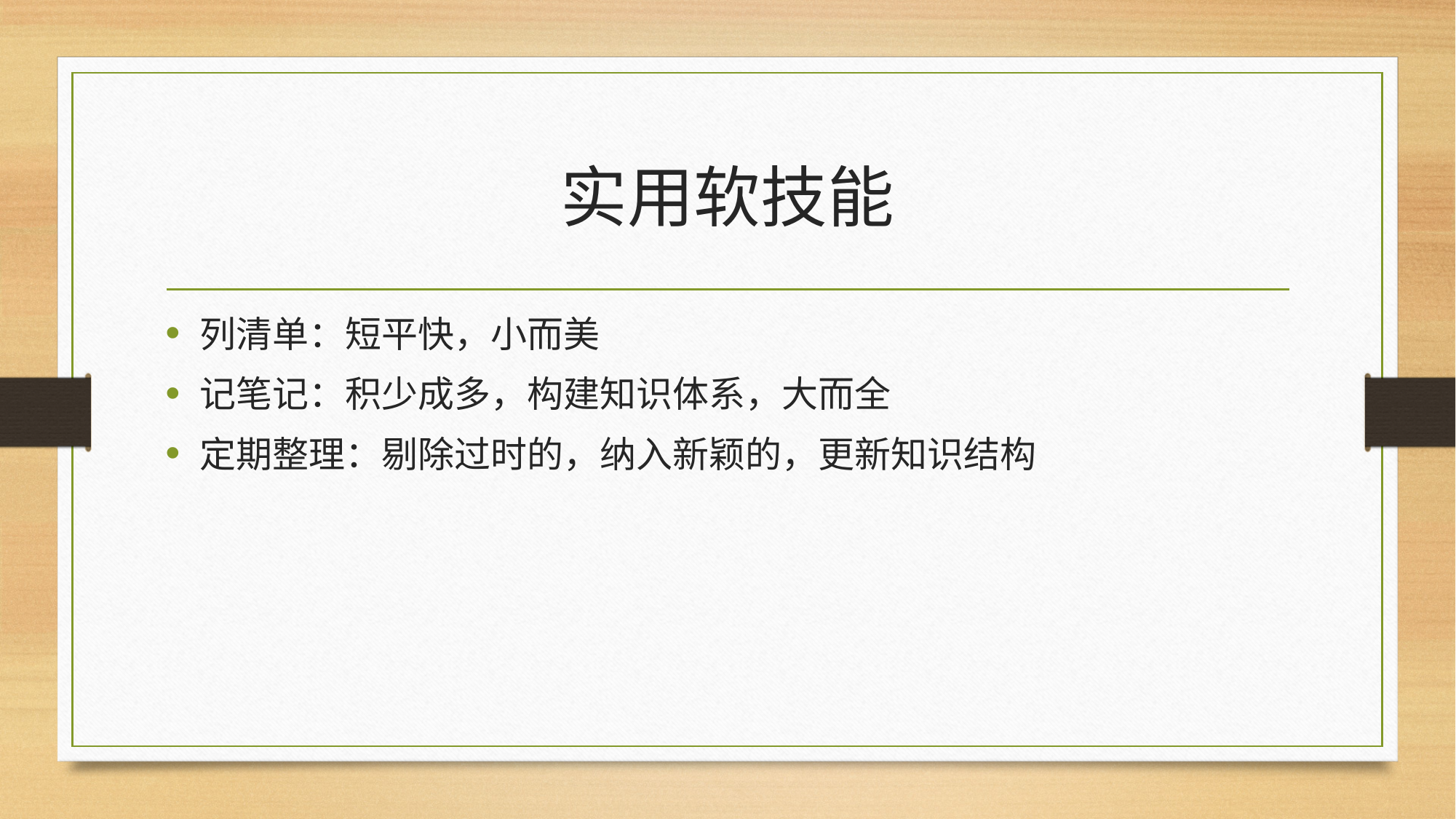

# 实用软技能
列清单：短平快，小而美
记笔记：积少成多，构建知识体系，大而全
定期整理：剔除过时的，纳入新颖的，更新知识结构